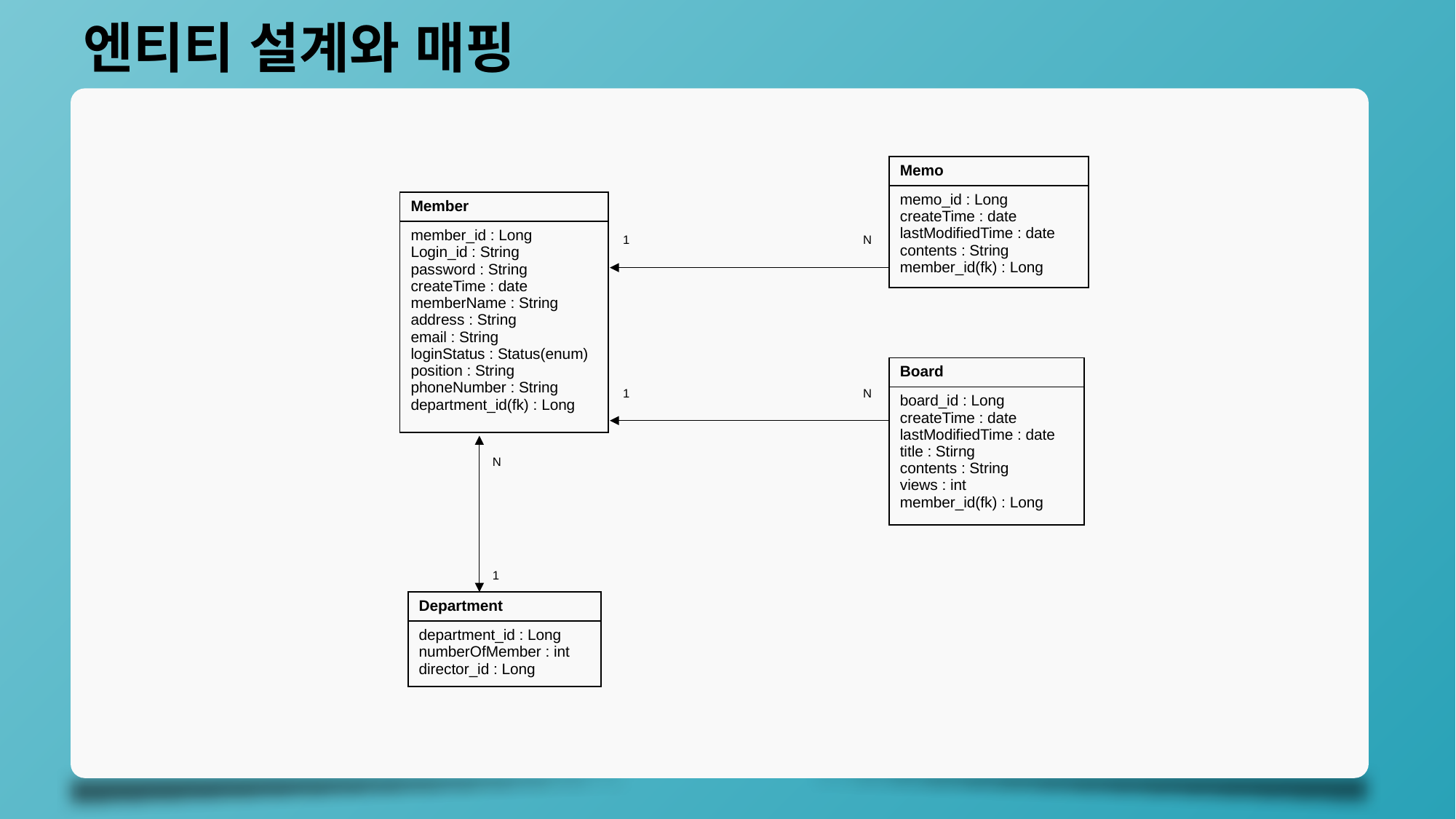

엔티티 설계와 매핑

| Memo |
| --- |
| memo\_id : Long createTime : date lastModifiedTime : date contents : String member\_id(fk) : Long |

| Member |
| --- |
| member\_id : Long Login\_id : String password : String createTime : date memberName : String address : String email : String loginStatus : Status(enum) position : String phoneNumber : String department\_id(fk) : Long |
1
N
| Board |
| --- |
| board\_id : Long createTime : date lastModifiedTime : date title : Stirng contents : String views : int member\_id(fk) : Long |
1
N

N
1
| Department |
| --- |
| department\_id : Long numberOfMember : int director\_id : Long |